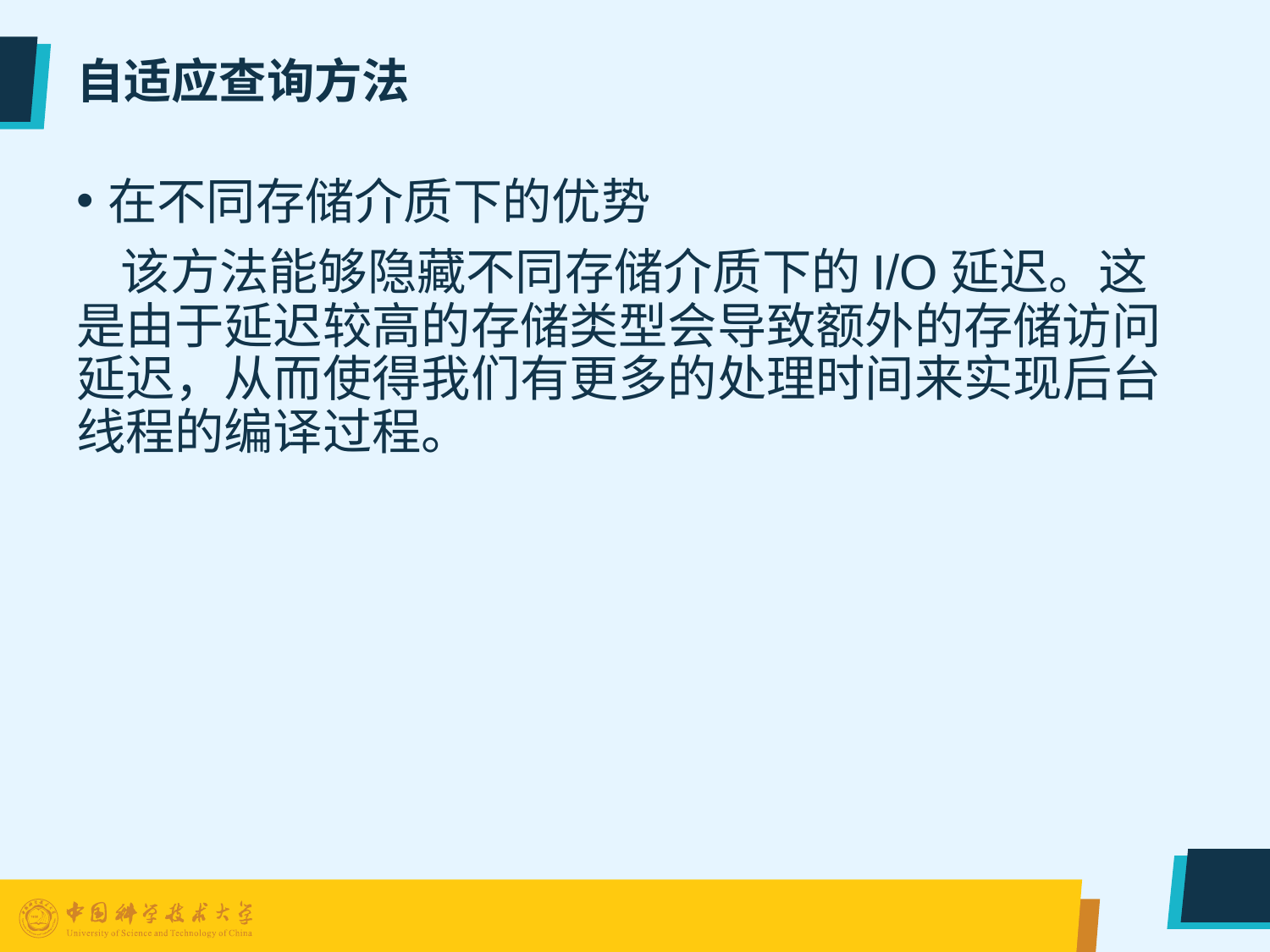

# 自适应查询方法
在不同存储介质下的优势
   该方法能够隐藏不同存储介质下的I/O延迟。这是由于延迟较高的存储类型会导致额外的存储访问延迟，从而使得我们有更多的处理时间来实现后台线程的编译过程。